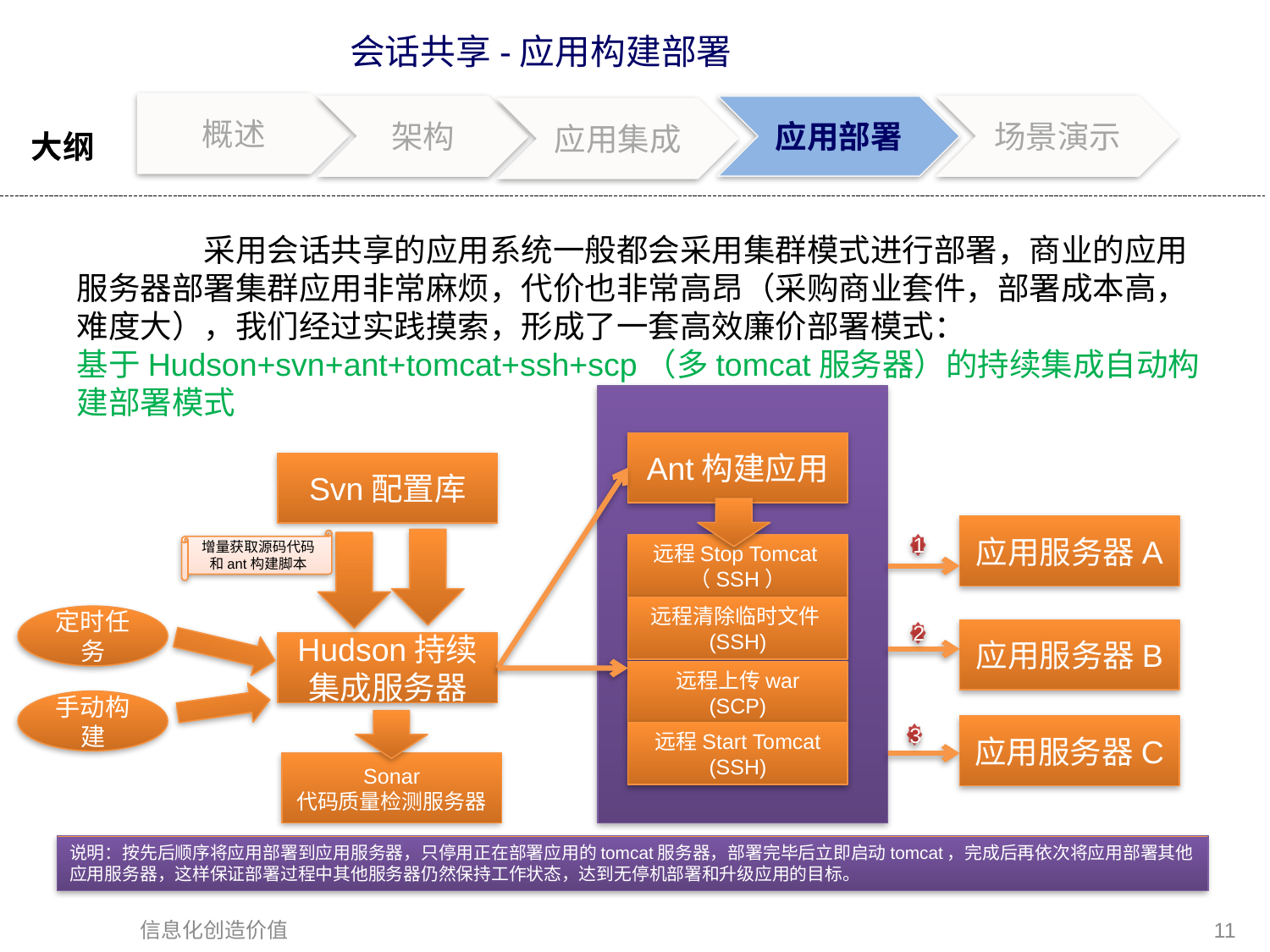

# 会话共享-应用构建部署
大纲
概述
架构
应用部署
场景演示
应用集成
	采用会话共享的应用系统一般都会采用集群模式进行部署，商业的应用服务器部署集群应用非常麻烦，代价也非常高昂（采购商业套件，部署成本高，难度大），我们经过实践摸索，形成了一套高效廉价部署模式：
基于Hudson+svn+ant+tomcat+ssh+scp（多tomcat服务器）的持续集成自动构建部署模式

Ant构建应用
Svn配置库

应用服务器A

增量获取源码代码和ant构建脚本

远程Stop Tomcat（SSH）
1
远程清除临时文件(SSH)
定时任务
应用服务器B
2

Hudson持续集成服务器
远程上传war
(SCP)

手动构建

应用服务器C
远程Start Tomcat
(SSH)
3
Sonar
代码质量检测服务器
说明：按先后顺序将应用部署到应用服务器，只停用正在部署应用的tomcat服务器，部署完毕后立即启动tomcat，完成后再依次将应用部署其他应用服务器，这样保证部署过程中其他服务器仍然保持工作状态，达到无停机部署和升级应用的目标。
11
信息化创造价值